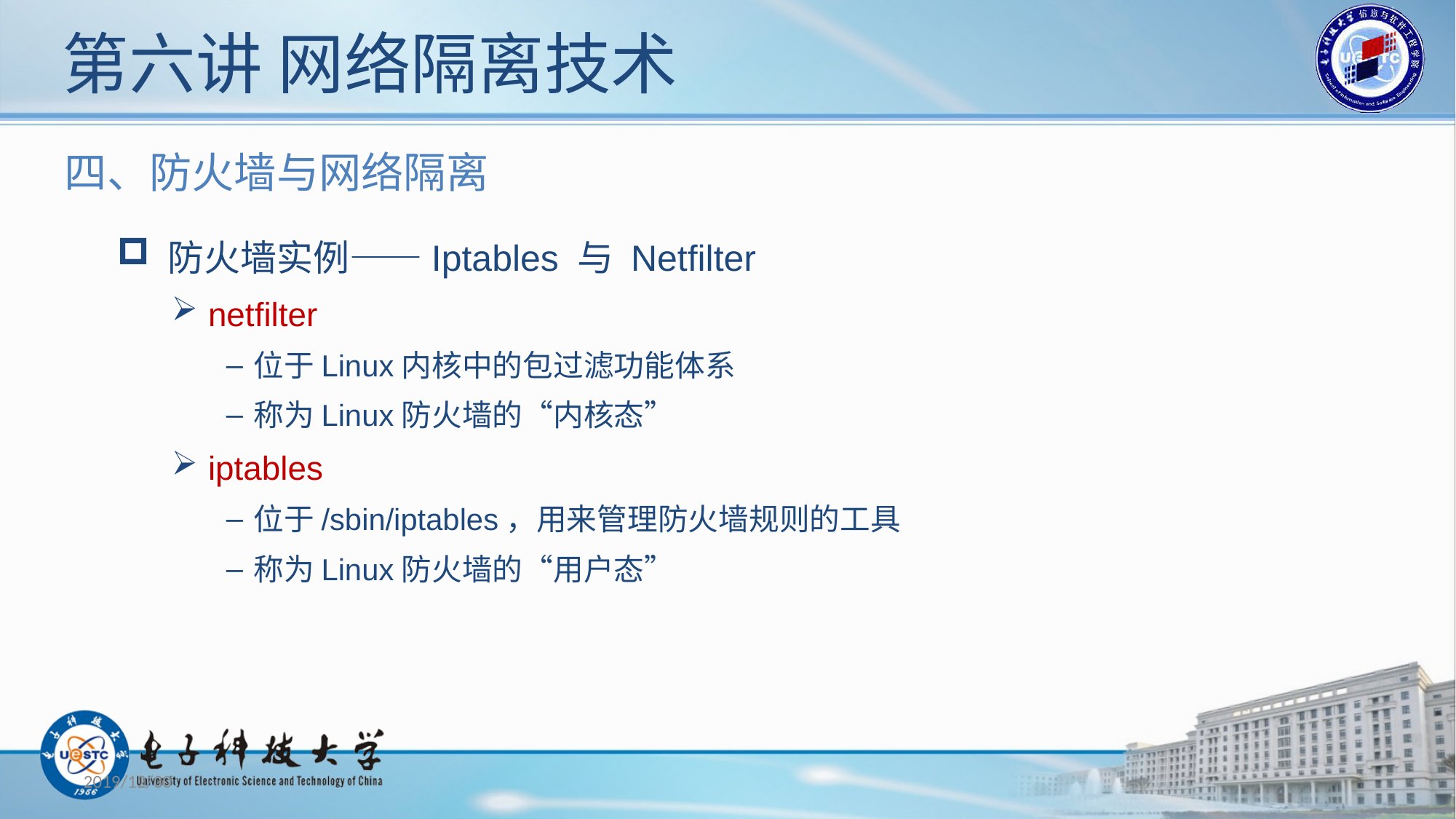

# 第六讲 网络隔离技术
四、防火墙与网络隔离
 防火墙实例——Iptables 与 Netfilter
 netfilter
位于Linux内核中的包过滤功能体系
称为Linux防火墙的“内核态”
 iptables
位于/sbin/iptables，用来管理防火墙规则的工具
称为Linux防火墙的“用户态”

2019/12/30